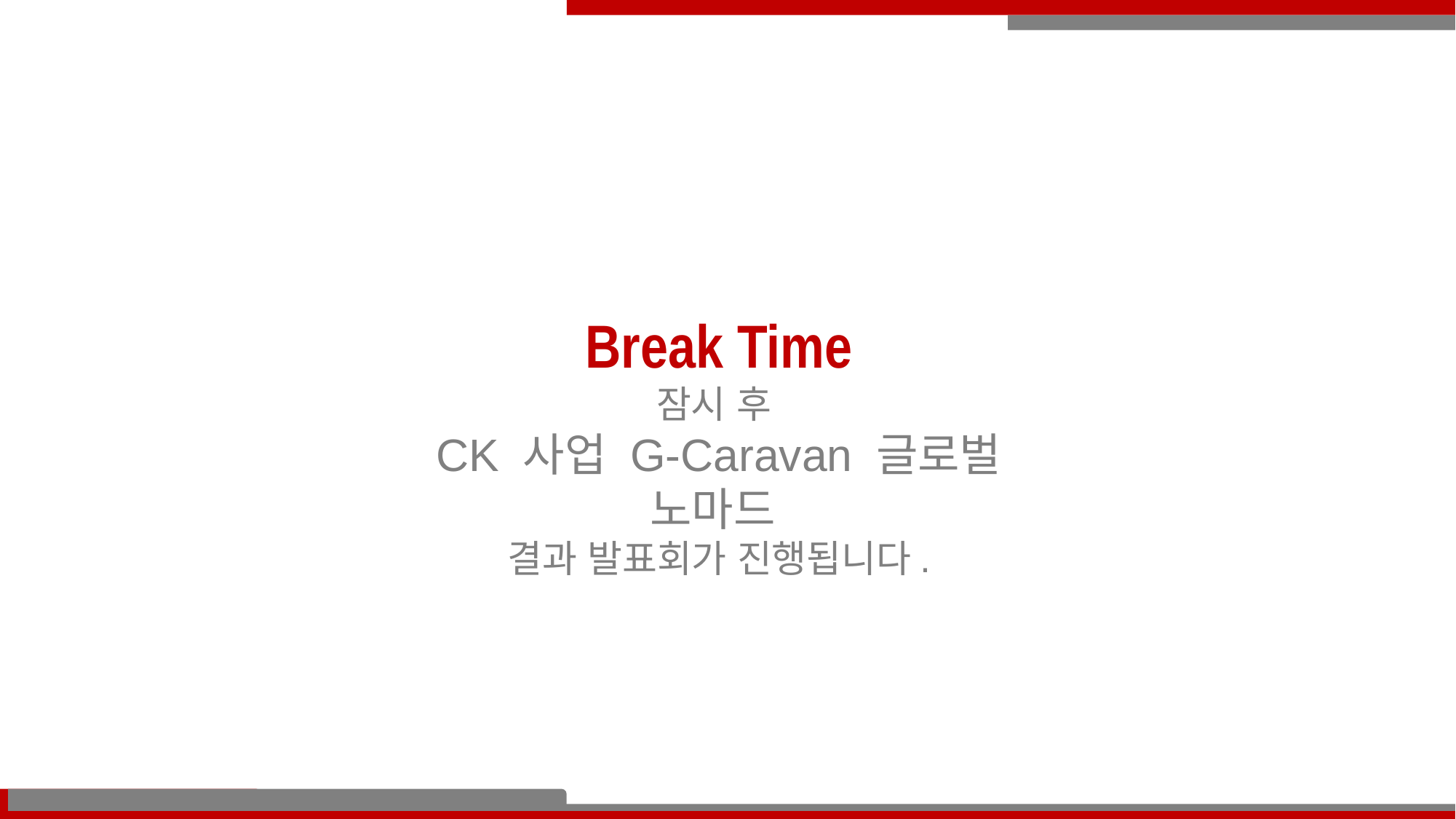

Break Time
잠시 후
CK 사업 G-Caravan 글로벌 노마드
결과 발표회가 진행됩니다.